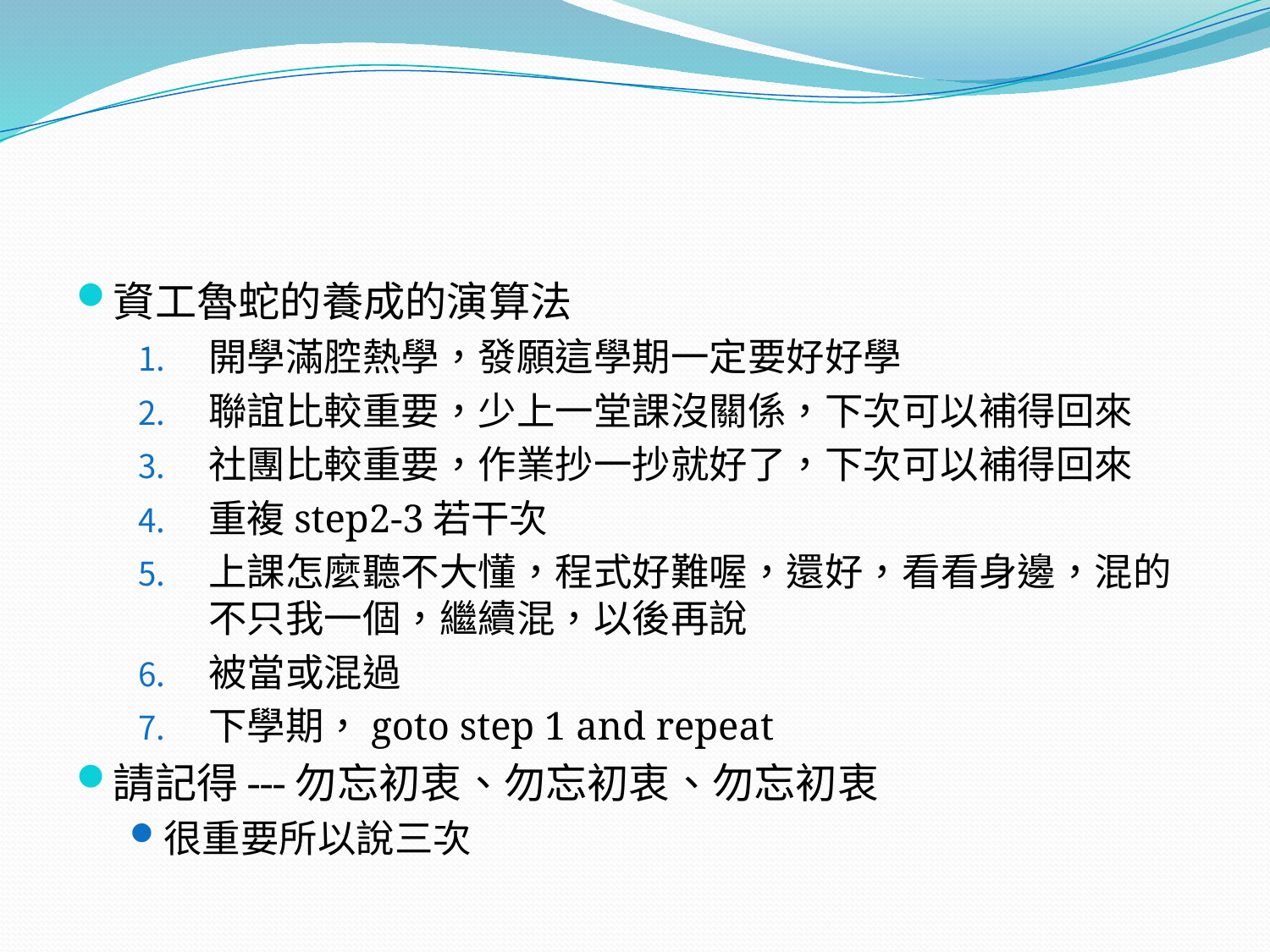

#
資工魯蛇的養成的演算法
開學滿腔熱學，發願這學期一定要好好學
聯誼比較重要，少上一堂課沒關係，下次可以補得回來
社團比較重要，作業抄一抄就好了，下次可以補得回來
重複step2-3若干次
上課怎麼聽不大懂，程式好難喔，還好，看看身邊，混的不只我一個，繼續混，以後再說
被當或混過
下學期，goto step 1 and repeat
請記得---勿忘初衷、勿忘初衷、勿忘初衷
很重要所以說三次